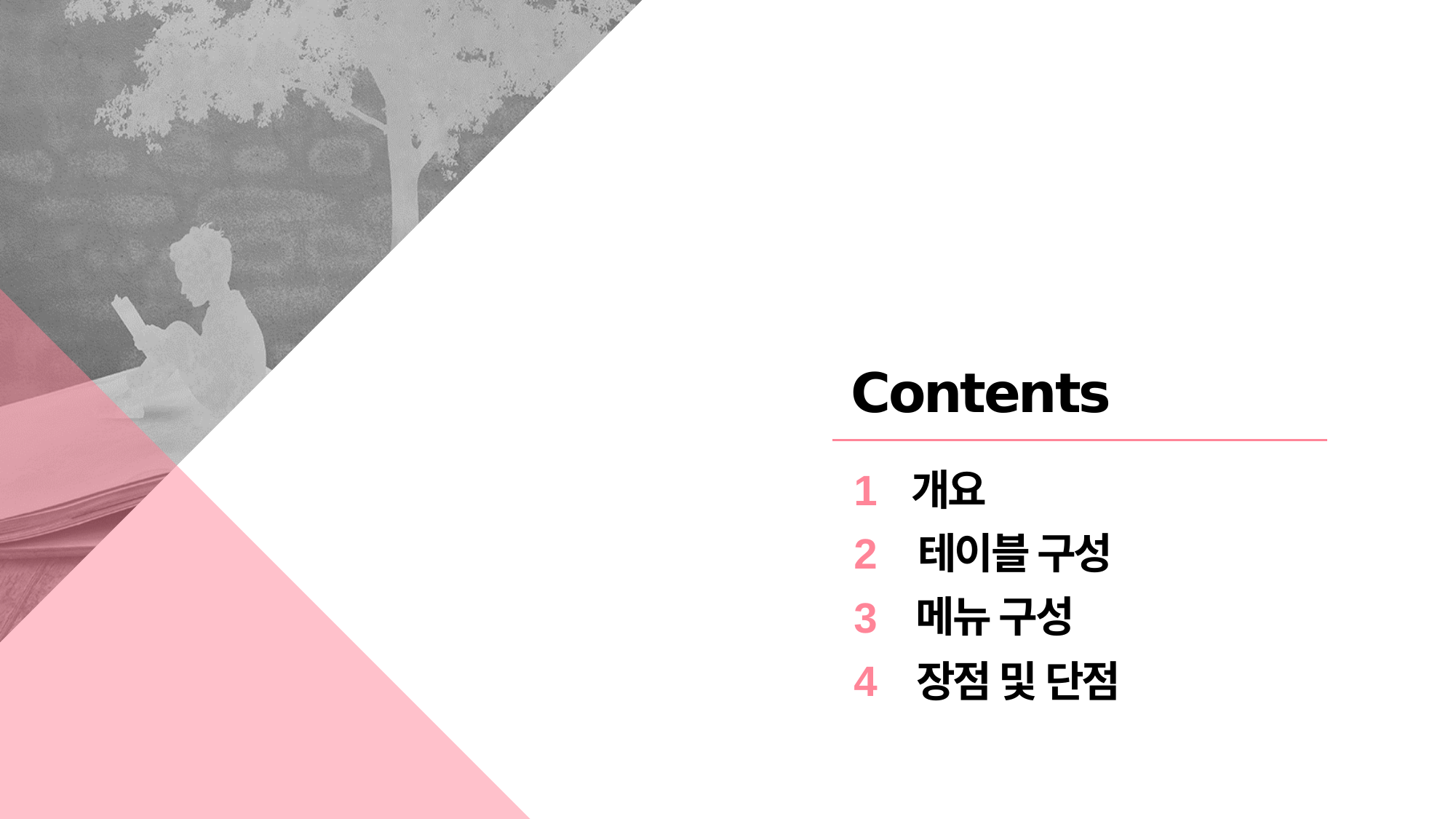

Contents
1
개요
테이블 구성
2
메뉴 구성
3
4
장점 및 단점